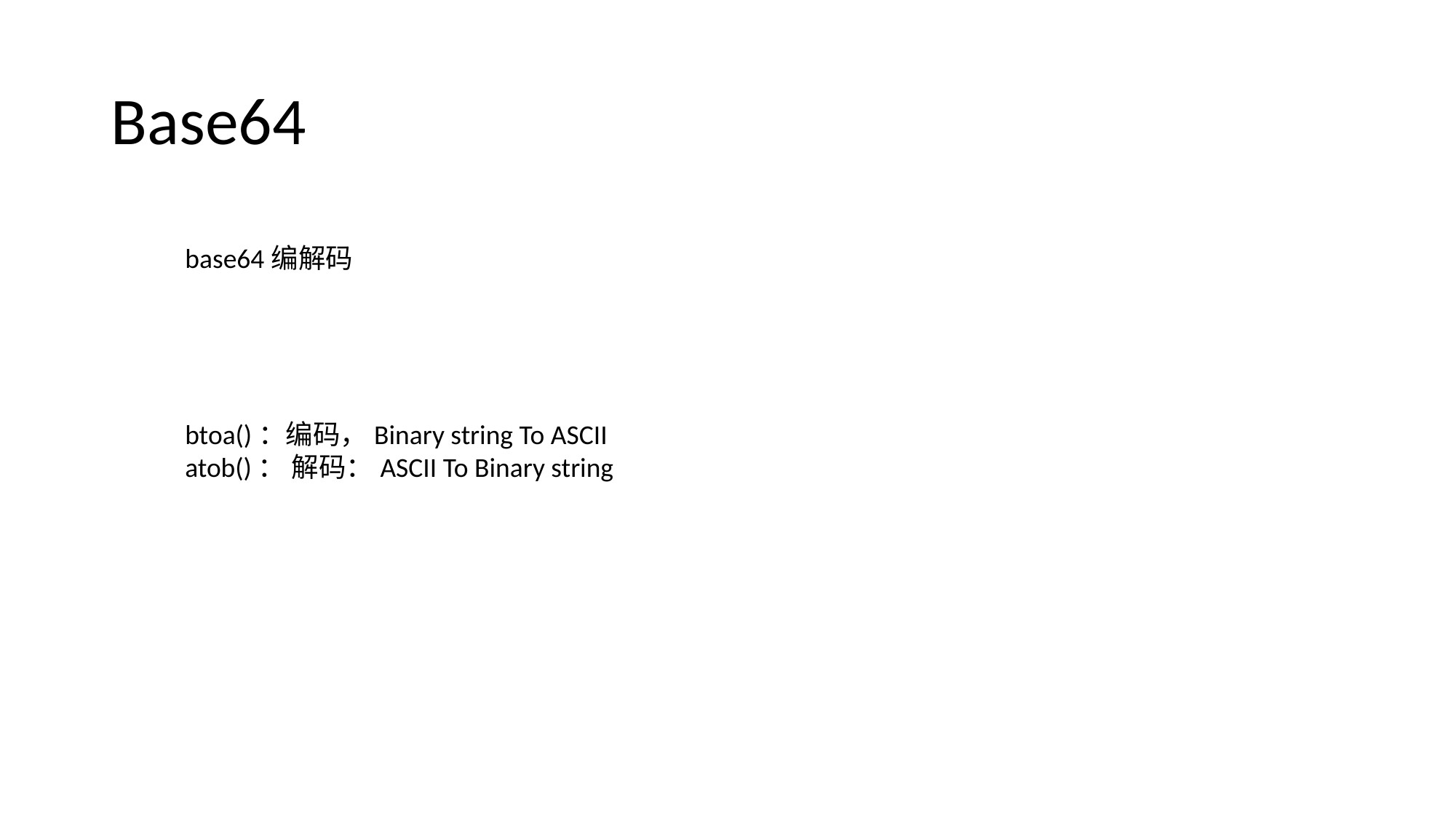

# Base64
base64编解码
btoa()：编码，Binary string To ASCII
atob()： 解码：ASCII To Binary string